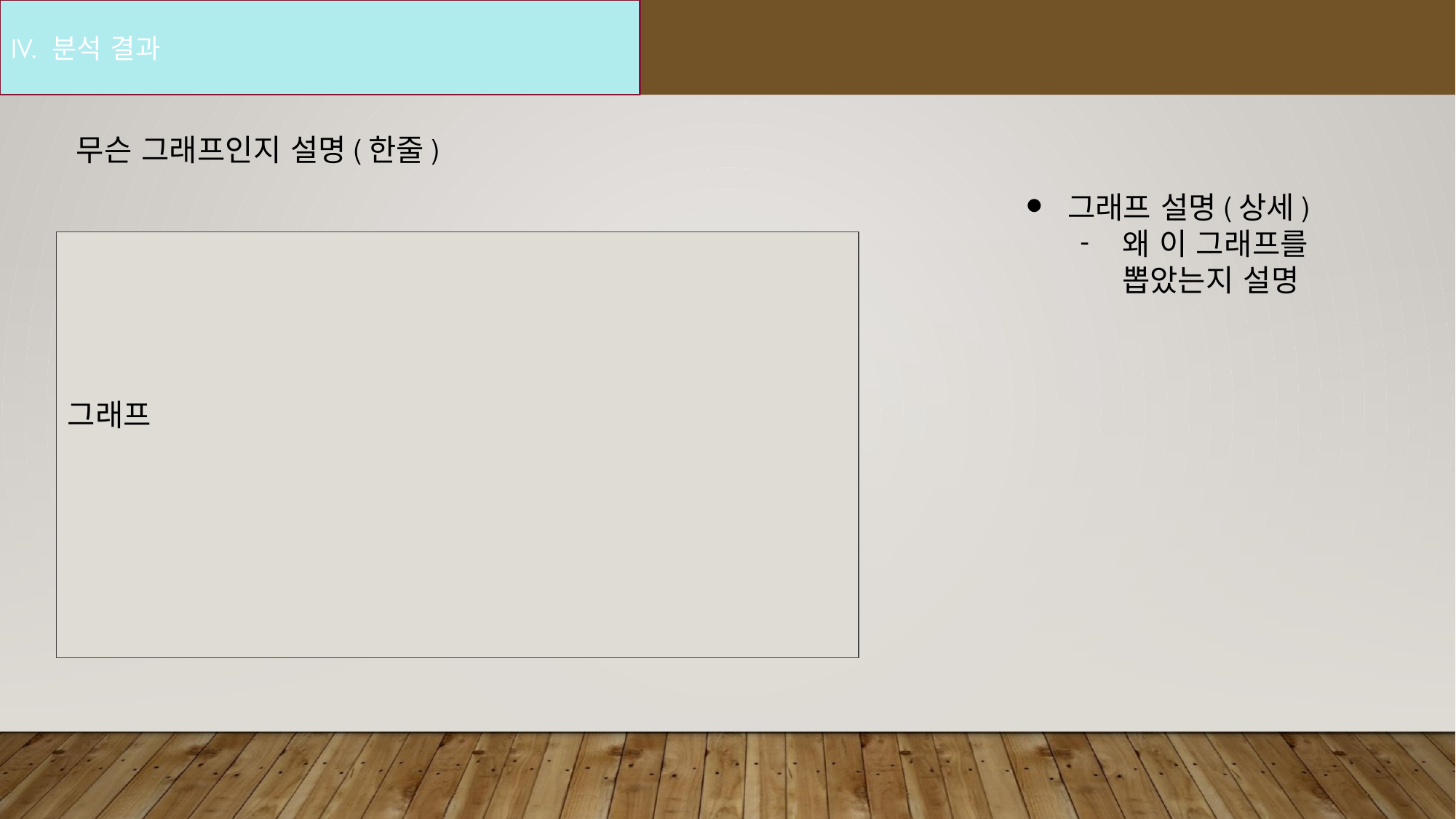

IV. 분석 결과
무슨 그래프인지 설명(한줄)
그래프 설명(상세)
왜 이 그래프를 뽑았는지 설명
그래프